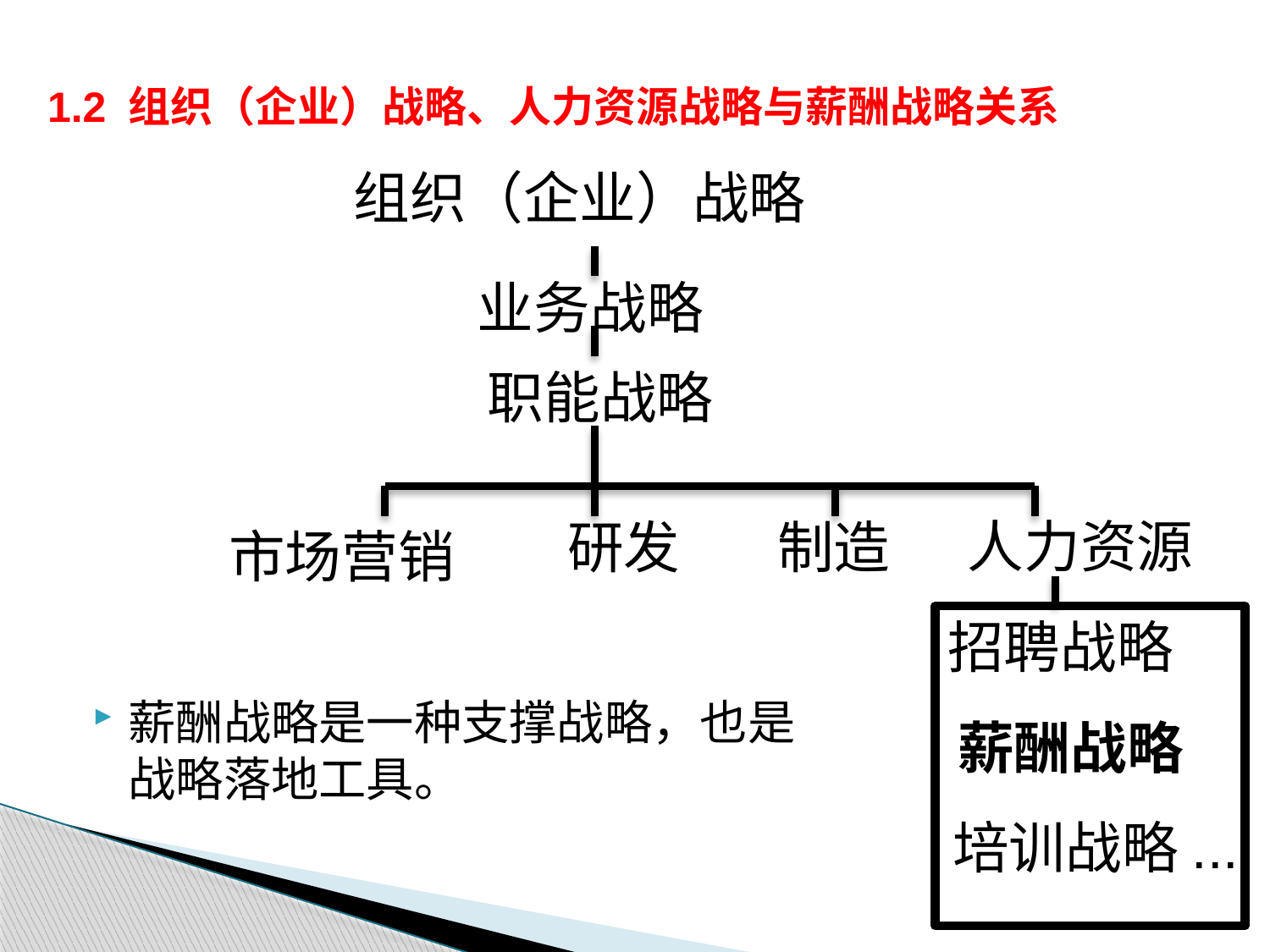

# 1.2 组织（企业）战略、人力资源战略与薪酬战略关系
组织（企业）战略
业务战略
职能战略
人力资源
研发
制造
市场营销

招聘战略
薪酬战略是一种支撑战略，也是战略落地工具。
薪酬战略
培训战略...